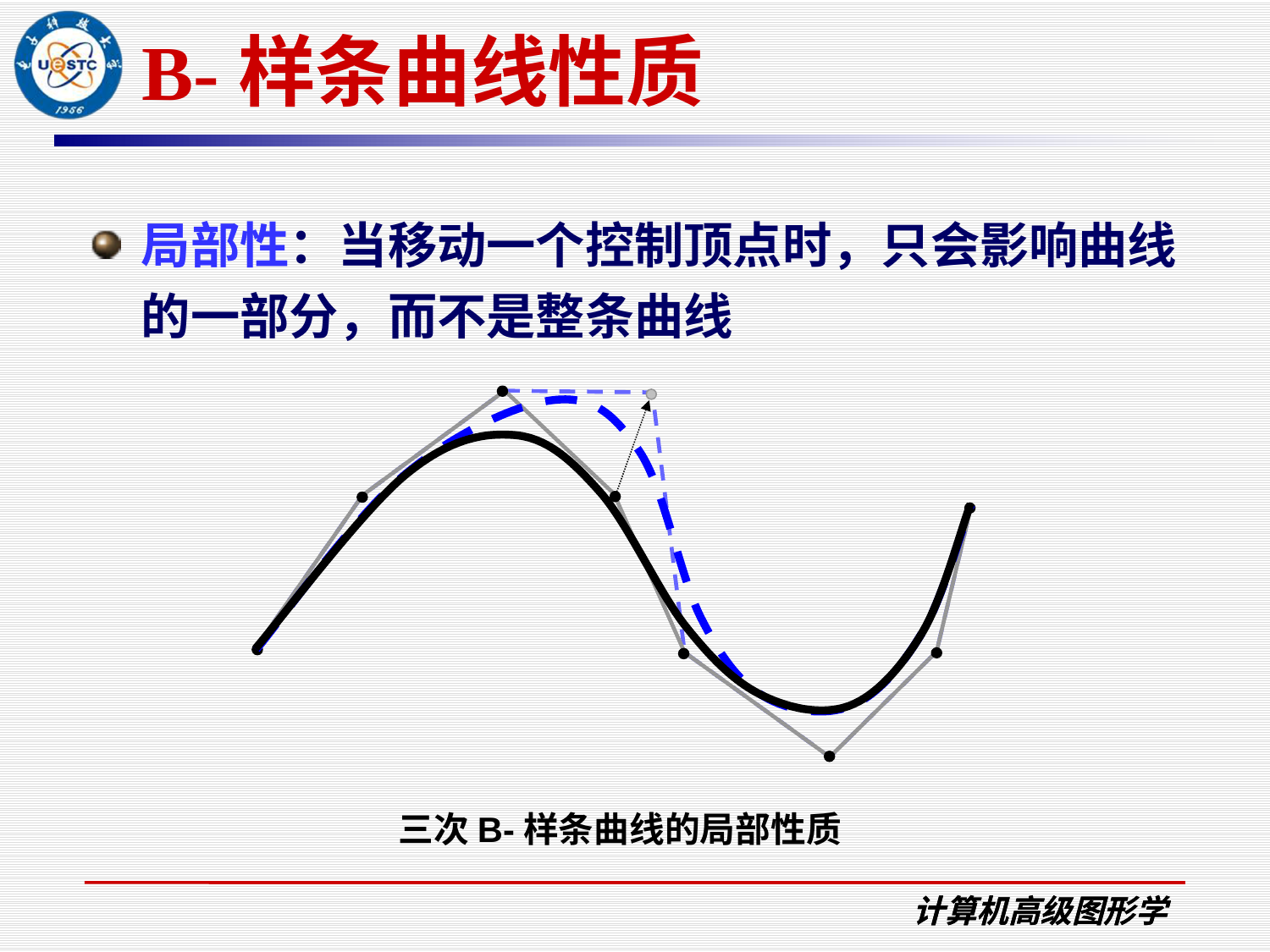

# B-样条曲线性质
局部性：当移动一个控制顶点时，只会影响曲线的一部分，而不是整条曲线

三次B-样条曲线的局部性质